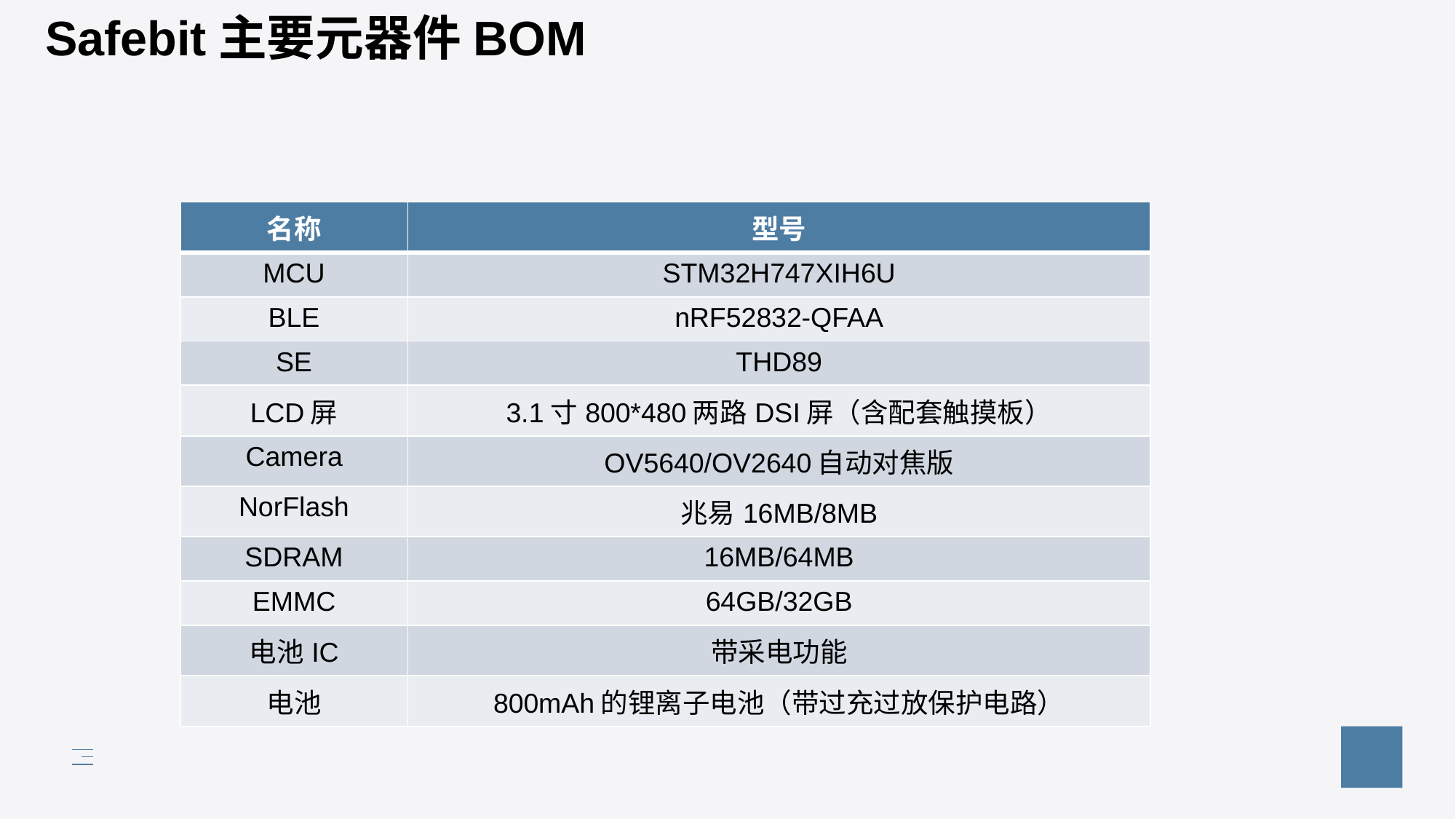

# Safebit主要元器件BOM
| 名称 | 型号 |
| --- | --- |
| MCU | STM32H747XIH6U |
| BLE | nRF52832-QFAA |
| SE | THD89 |
| LCD屏 | 3.1寸800\*480两路DSI屏（含配套触摸板） |
| Camera | OV5640/OV2640自动对焦版 |
| NorFlash | 兆易16MB/8MB |
| SDRAM | 16MB/64MB |
| EMMC | 64GB/32GB |
| 电池IC | 带采电功能 |
| 电池 | 800mAh的锂离子电池（带过充过放保护电路） |
11